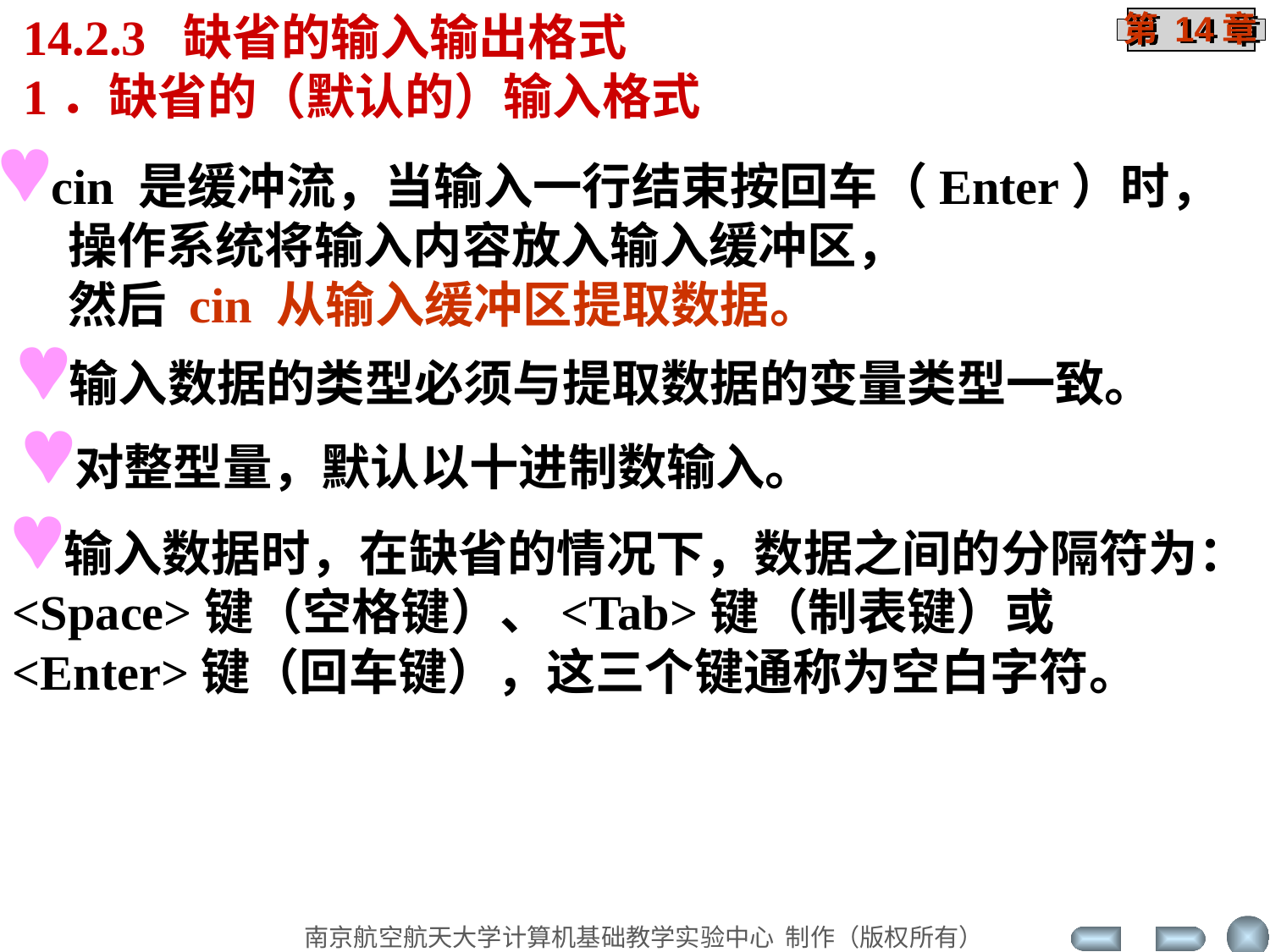

14.2.3  缺省的输入输出格式
1．缺省的（默认的）输入格式
cin 是缓冲流，当输入一行结束按回车（Enter）时，
     操作系统将输入内容放入输入缓冲区，
     然后 cin 从输入缓冲区提取数据。
输入数据的类型必须与提取数据的变量类型一致。
对整型量，默认以十进制数输入。
输入数据时，在缺省的情况下，数据之间的分隔符为：
<Space>键（空格键）、<Tab>键（制表键）或<Enter>键（回车键），这三个键通称为空白字符。